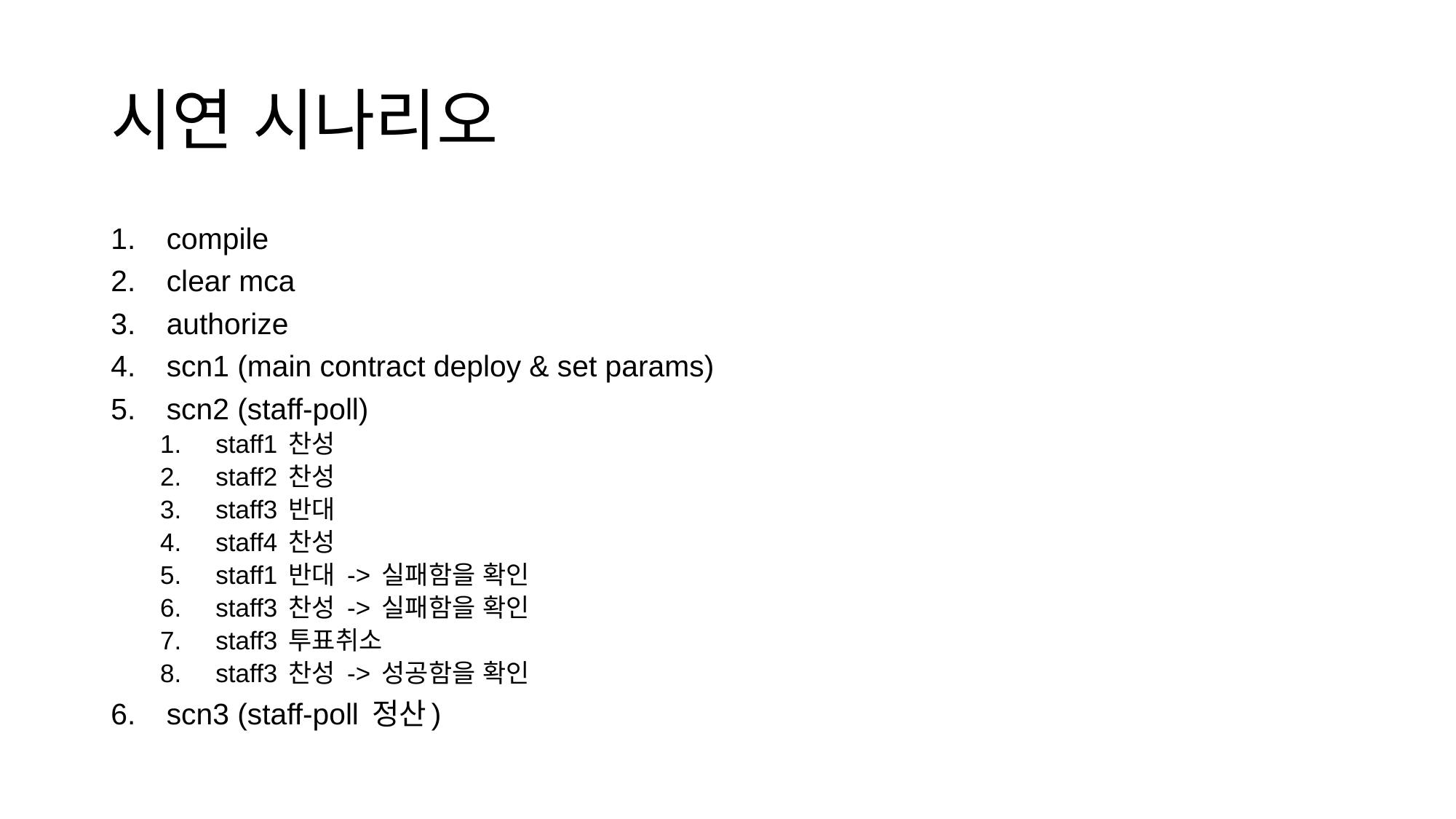

# 시연 시나리오
compile
clear mca
authorize
scn1 (main contract deploy & set params)
scn2 (staff-poll)
staff1 찬성
staff2 찬성
staff3 반대
staff4 찬성
staff1 반대 -> 실패함을 확인
staff3 찬성 -> 실패함을 확인
staff3 투표취소
staff3 찬성 -> 성공함을 확인
scn3 (staff-poll 정산)